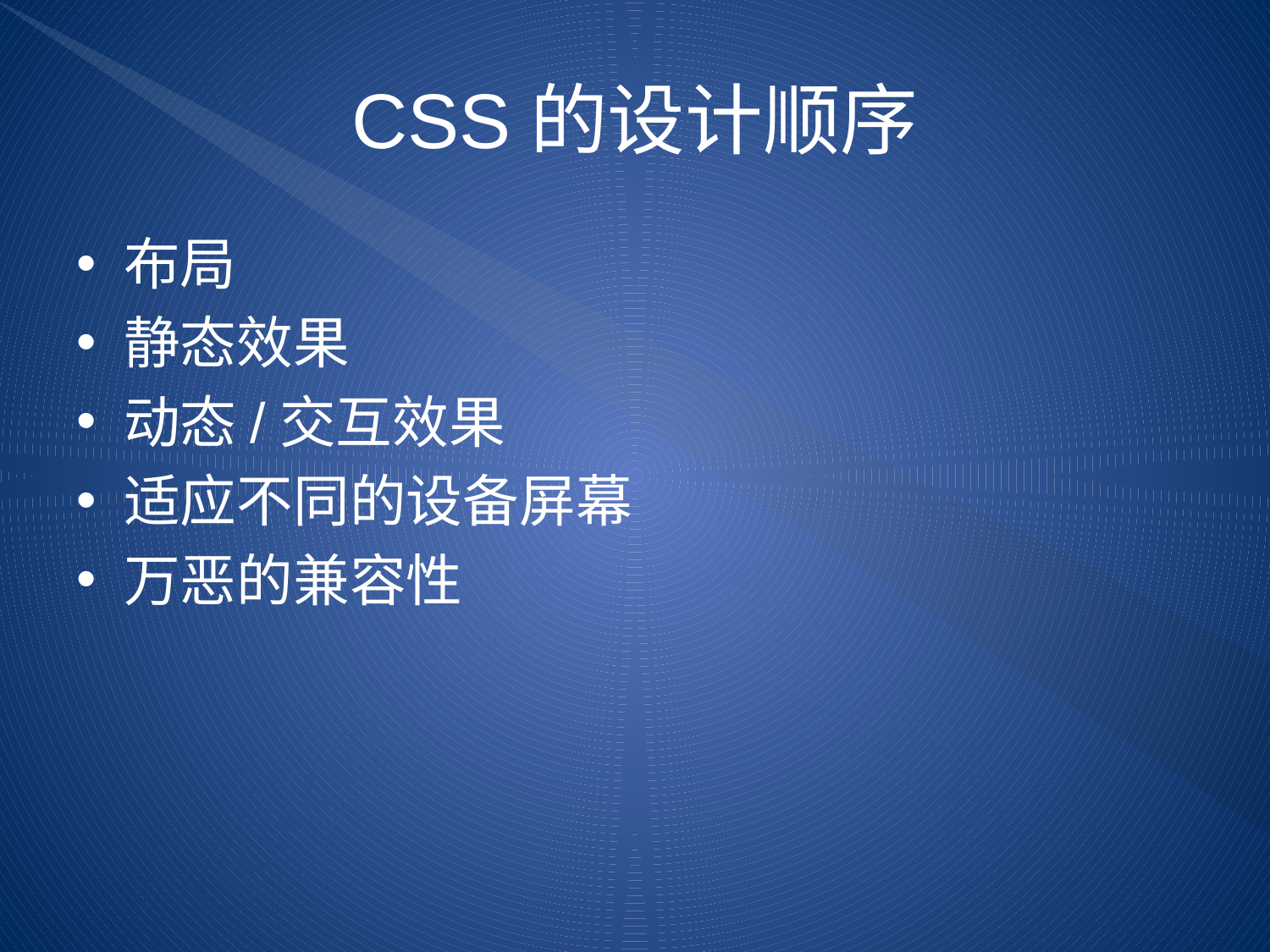

# CSS的设计顺序
布局
静态效果
动态/交互效果
适应不同的设备屏幕
万恶的兼容性